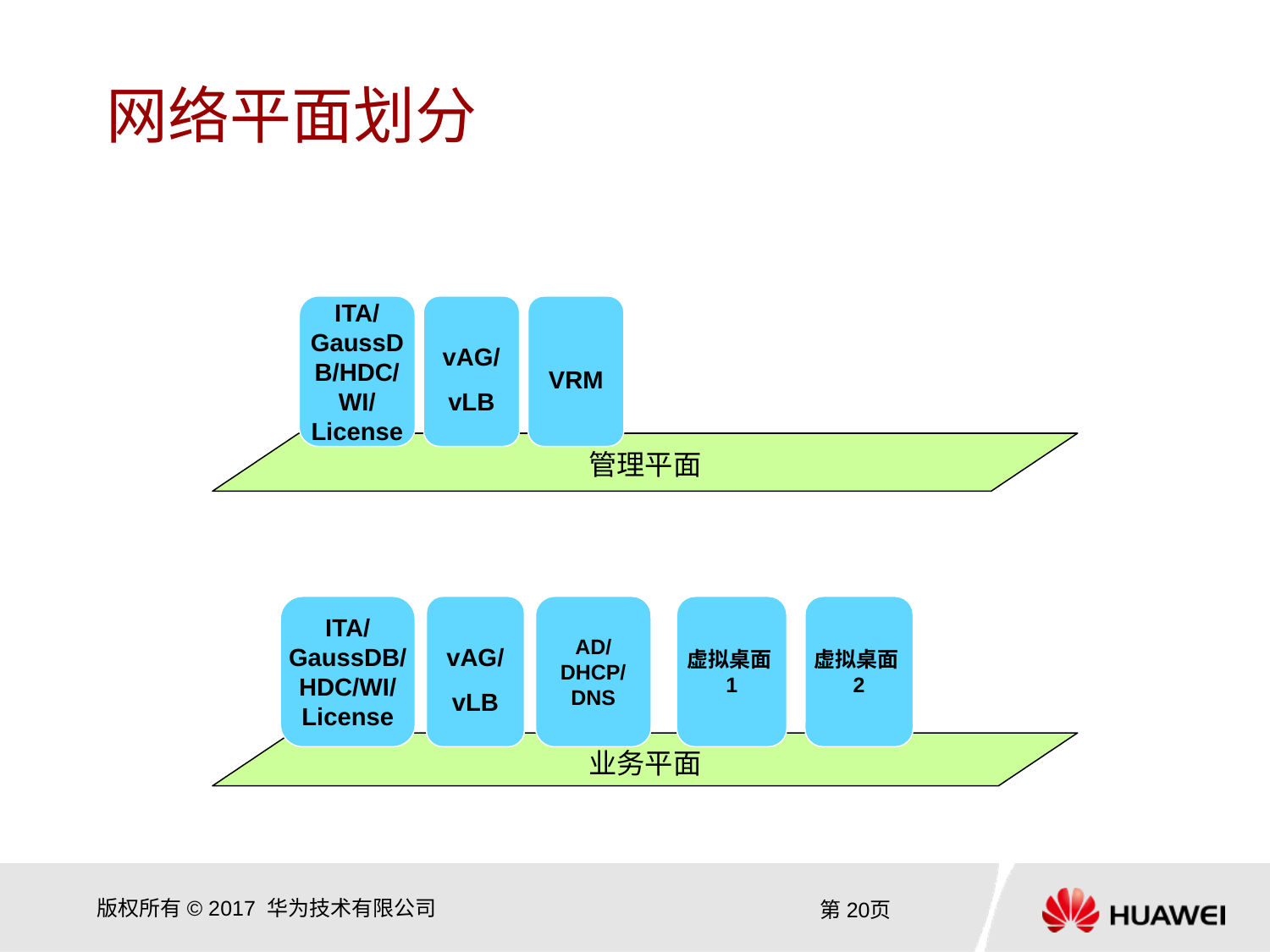

# 网络平面划分
ITA/ GaussDB/HDC/WI/ License
vAG/
vLB
VRM
管理平面
vAG/
vLB
ITA/ GaussDB/HDC/WI/ License
AD/
DHCP/DNS
虚拟桌面2
虚拟桌面1
业务平面